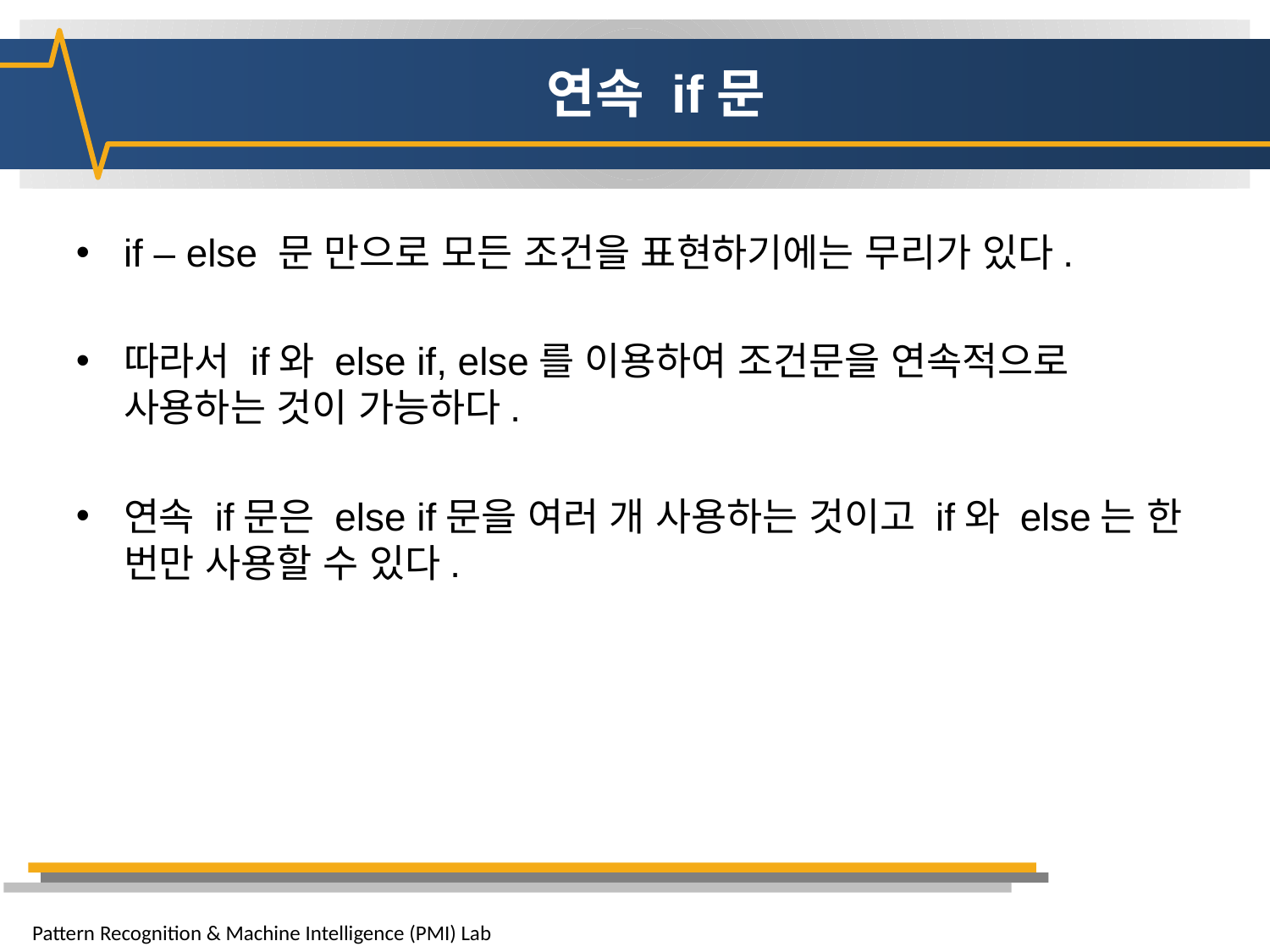

# 연속 if문
if – else 문 만으로 모든 조건을 표현하기에는 무리가 있다.

따라서 if와 else if, else를 이용하여 조건문을 연속적으로 사용하는 것이 가능하다.

연속 if문은 else if문을 여러 개 사용하는 것이고 if와 else는 한 번만 사용할 수 있다.